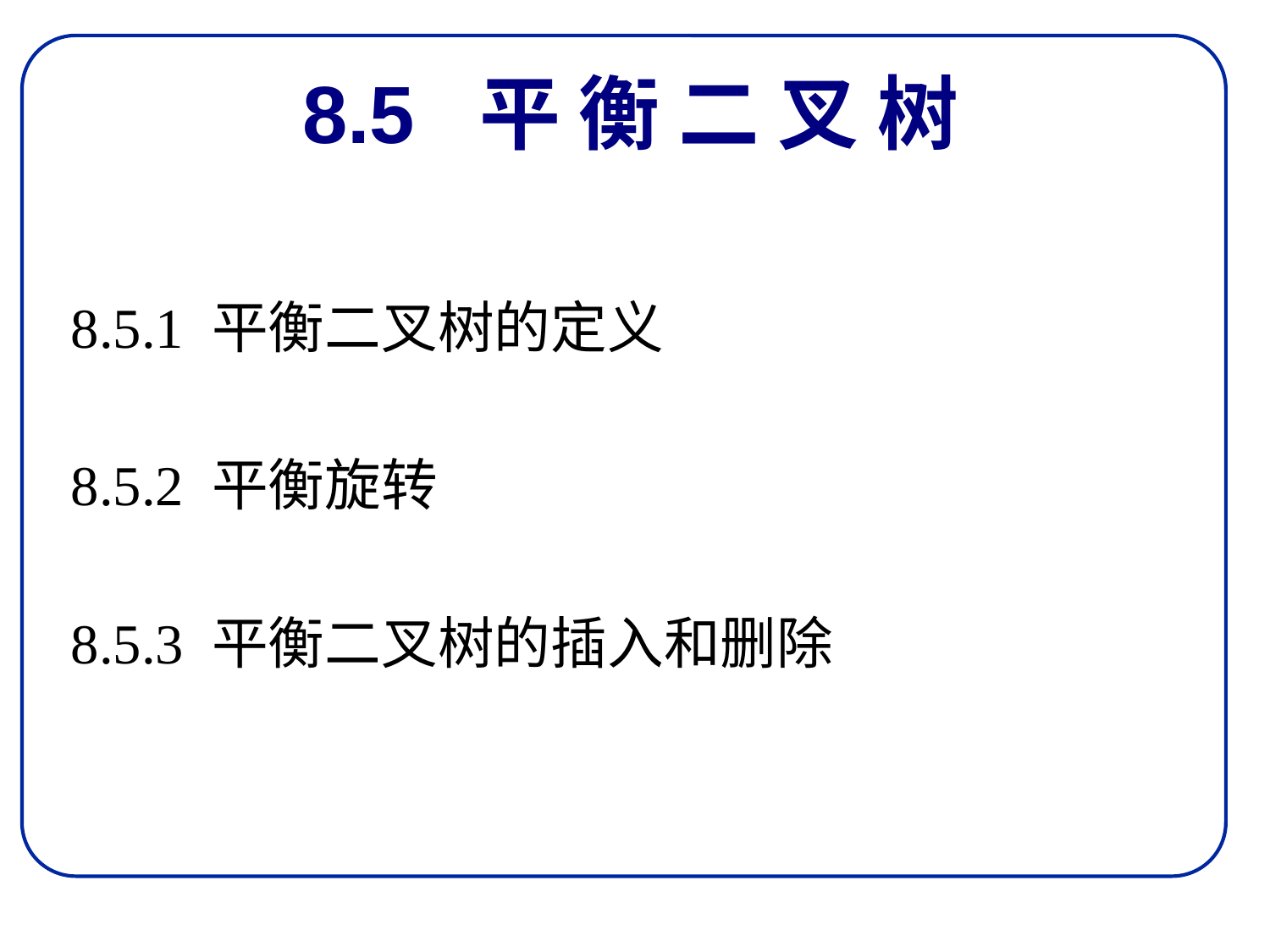

# 8.5  平 衡 二 叉 树
8.5.1 平衡二叉树的定义

8.5.2 平衡旋转

8.5.3 平衡二叉树的插入和删除